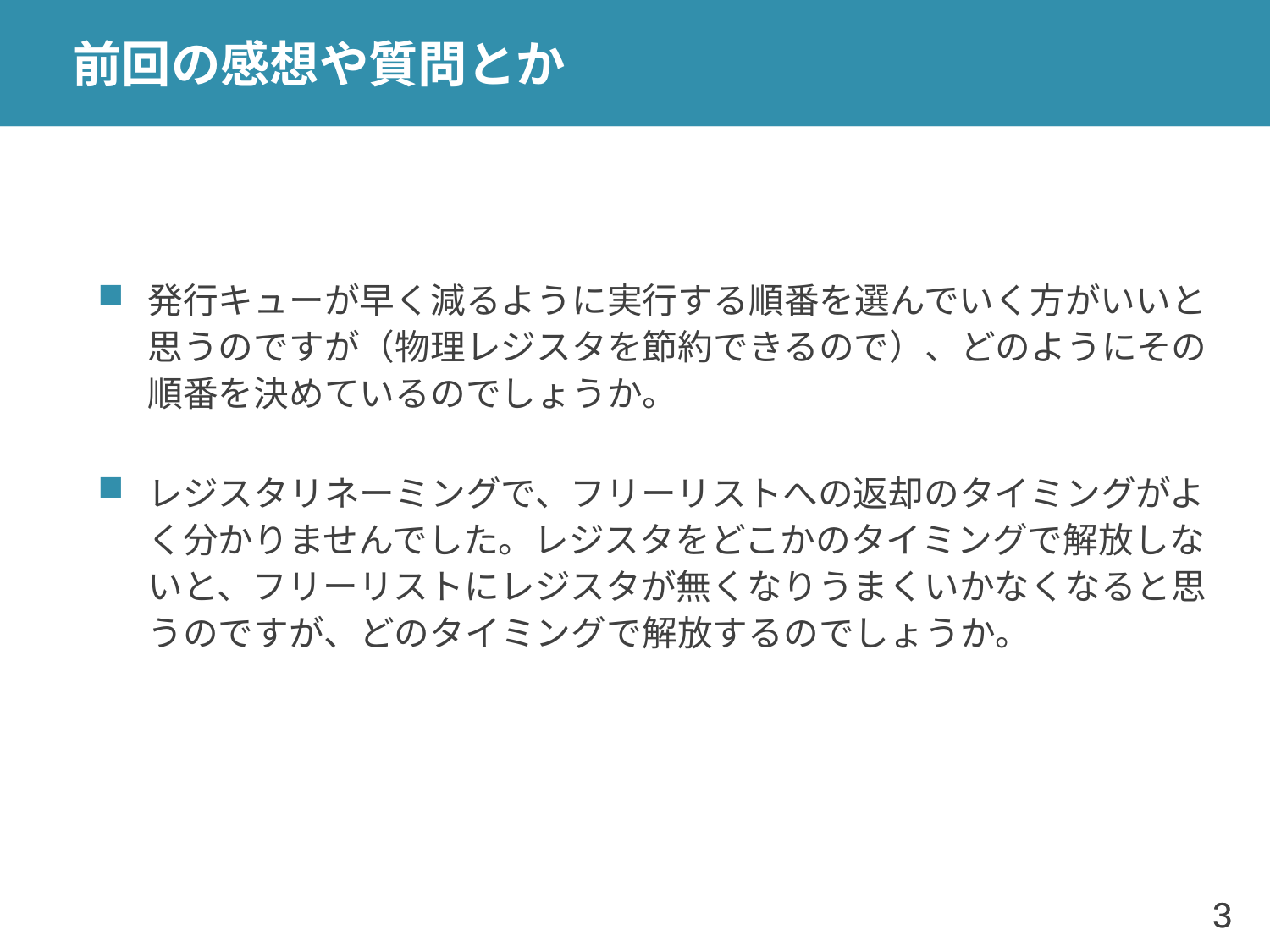

# 前回の感想や質問とか
発行キューが早く減るように実行する順番を選んでいく方がいいと思うのですが（物理レジスタを節約できるので）、どのようにその順番を決めているのでしょうか。
レジスタリネーミングで、フリーリストへの返却のタイミングがよく分かりませんでした。レジスタをどこかのタイミングで解放しないと、フリーリストにレジスタが無くなりうまくいかなくなると思うのですが、どのタイミングで解放するのでしょうか。